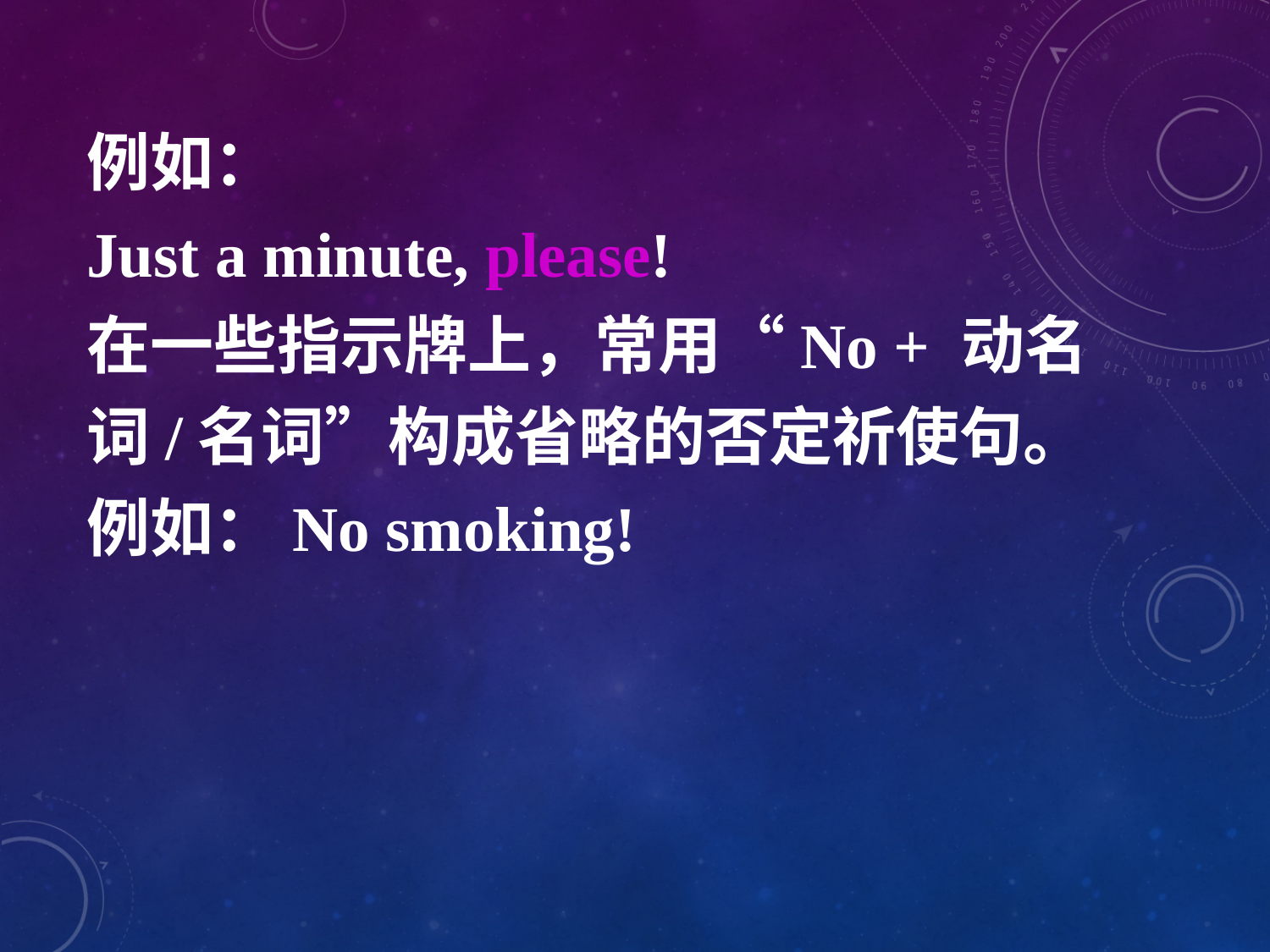

例如：
Just a minute, please!
在一些指示牌上，常用“No + 动名词/名词”构成省略的否定祈使句。
例如：No smoking!